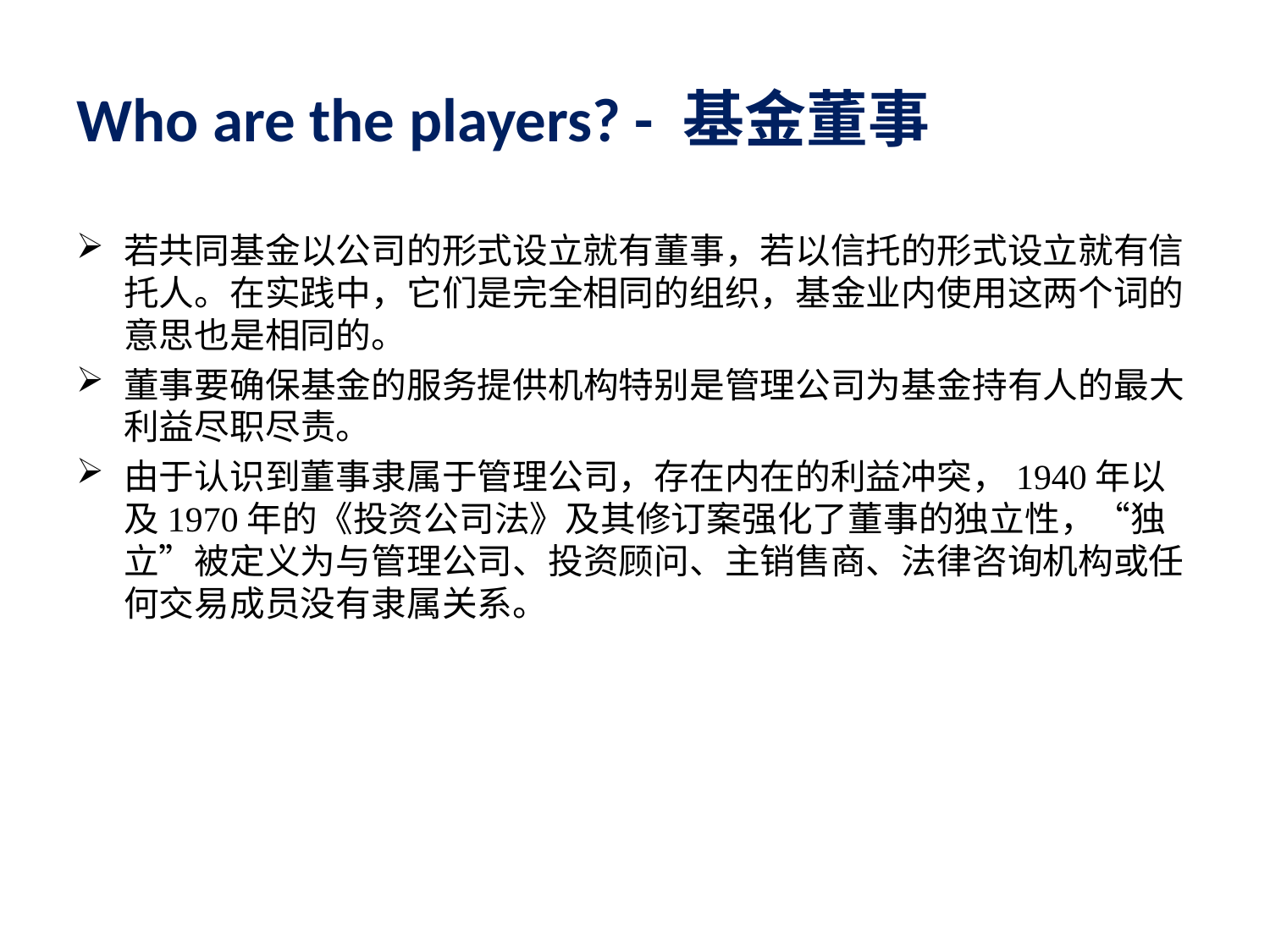

Who are the players? - 基金董事
若共同基金以公司的形式设立就有董事，若以信托的形式设立就有信托人。在实践中，它们是完全相同的组织，基金业内使用这两个词的意思也是相同的。
董事要确保基金的服务提供机构特别是管理公司为基金持有人的最大利益尽职尽责。
由于认识到董事隶属于管理公司，存在内在的利益冲突，1940年以及1970年的《投资公司法》及其修订案强化了董事的独立性，“独立”被定义为与管理公司、投资顾问、主销售商、法律咨询机构或任何交易成员没有隶属关系。